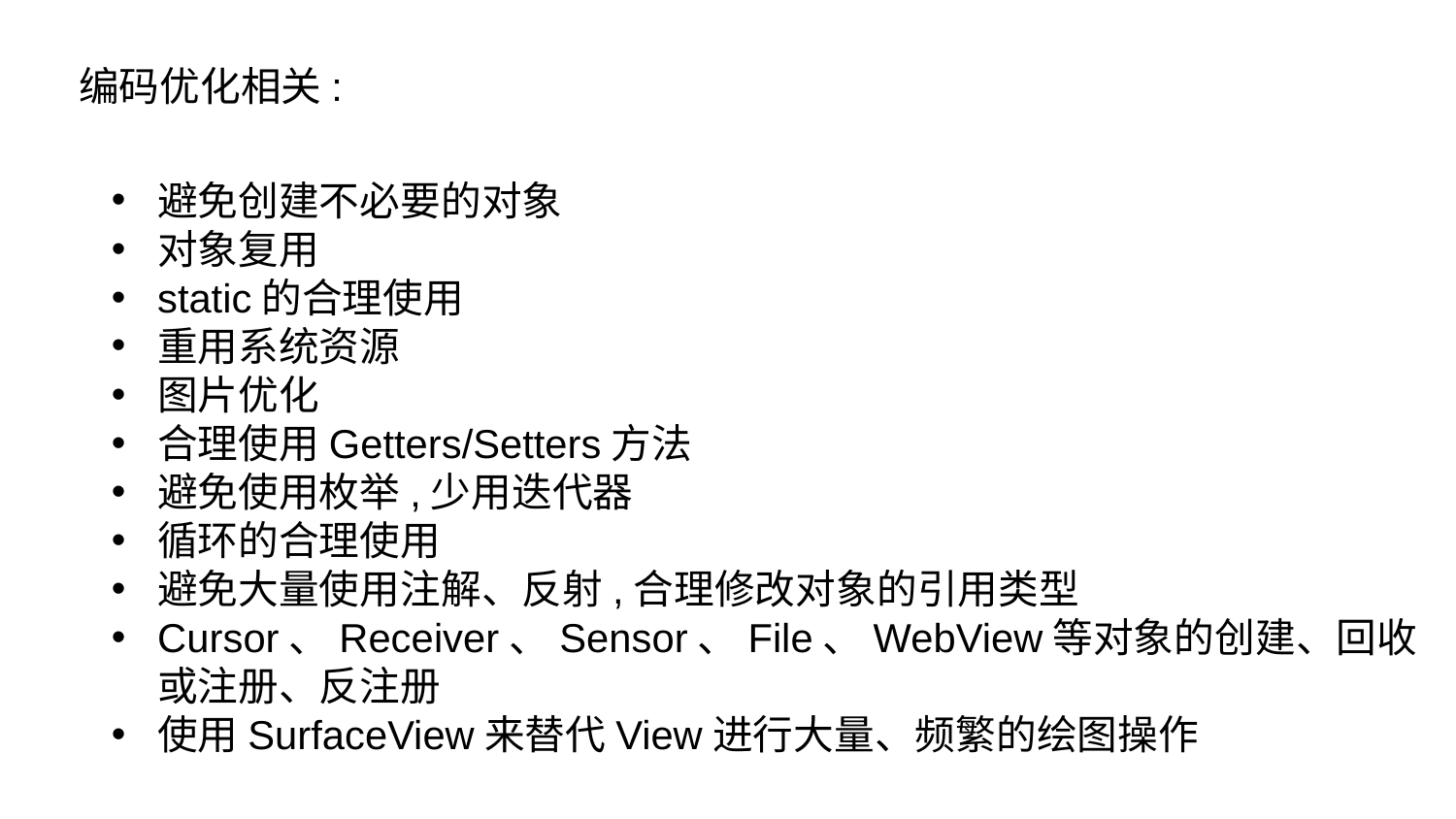

编码优化相关:
避免创建不必要的对象
对象复用
static的合理使用
重用系统资源
图片优化
合理使用Getters/Setters方法
避免使用枚举,少用迭代器
循环的合理使用
避免大量使用注解、反射,合理修改对象的引用类型
Cursor、Receiver、Sensor、File、WebView等对象的创建、回收或注册、反注册
使用SurfaceView来替代View进行大量、频繁的绘图操作